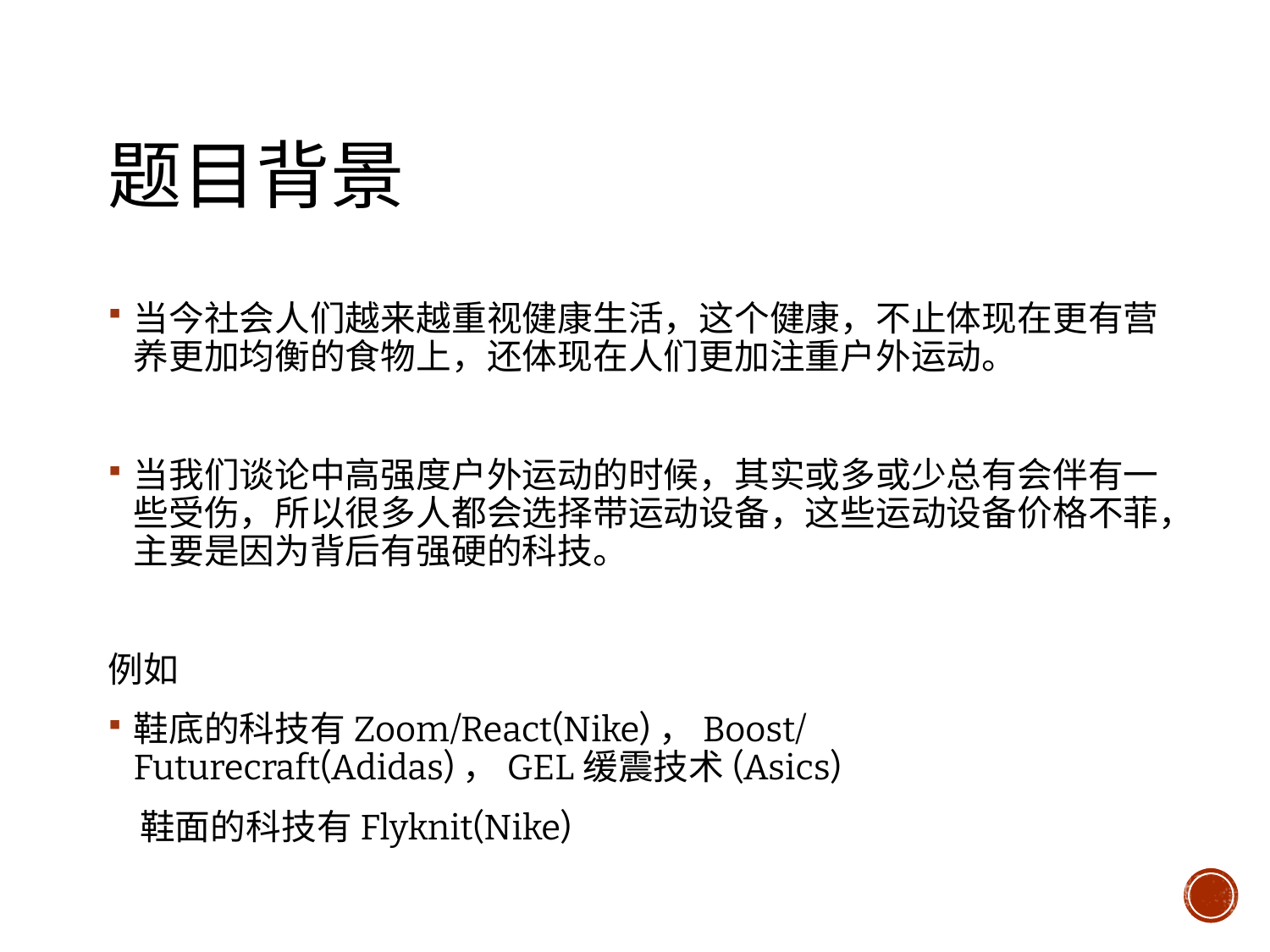

# 题目背景
当今社会人们越来越重视健康生活，这个健康，不止体现在更有营养更加均衡的食物上，还体现在人们更加注重户外运动。

当我们谈论中高强度户外运动的时候，其实或多或少总有会伴有一些受伤，所以很多人都会选择带运动设备，这些运动设备价格不菲，主要是因为背后有强硬的科技。

例如
鞋底的科技有Zoom/React(Nike)，Boost/Futurecraft(Adidas)，GEL缓震技术(Asics)
   鞋面的科技有Flyknit(Nike)